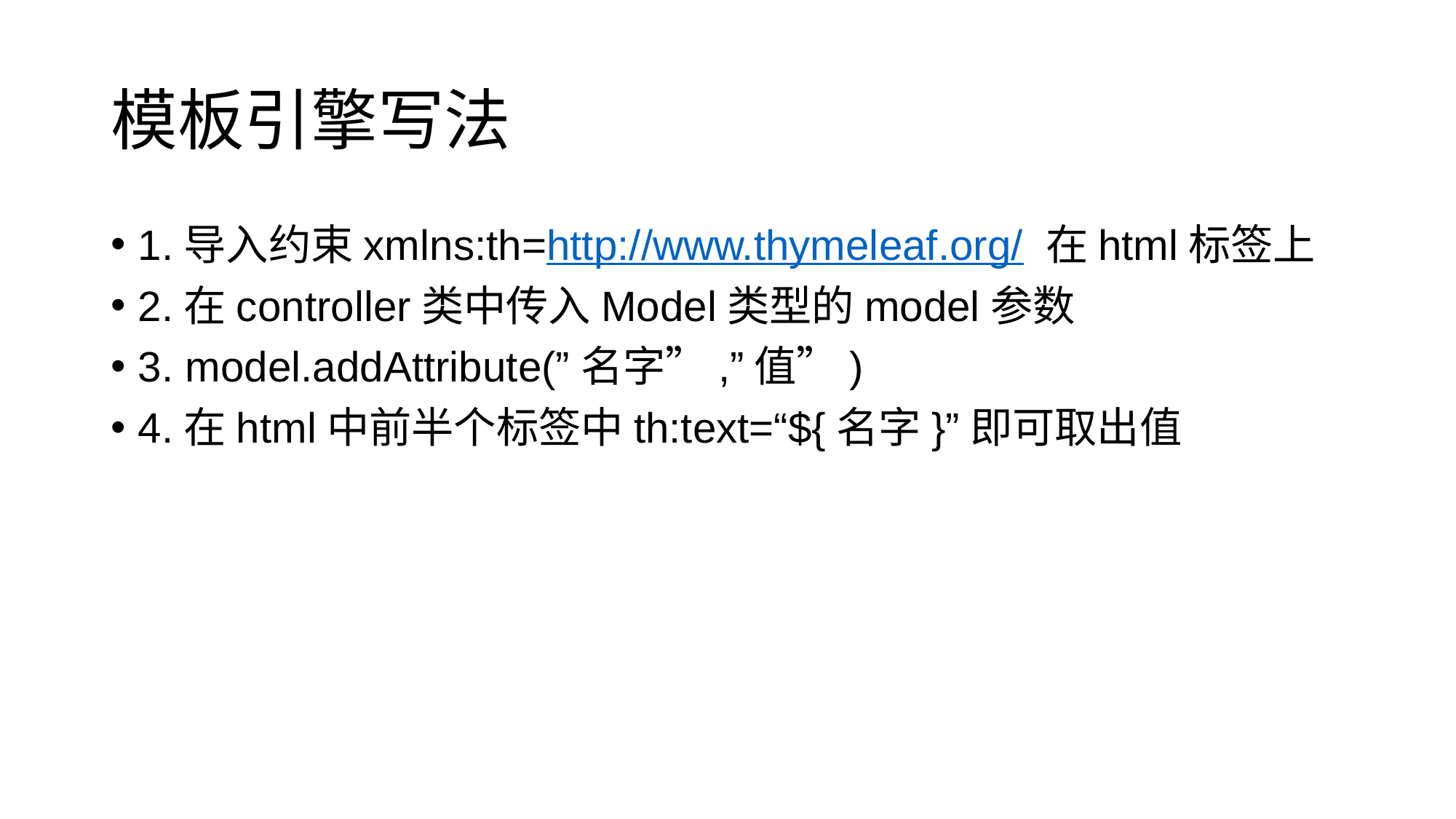

# 模板引擎写法
1.导入约束xmlns:th=http://www.thymeleaf.org/ 在html标签上
2.在controller类中传入Model类型的model参数
3. model.addAttribute(”名字”,”值”)
4.在html中前半个标签中th:text=“${名字}”即可取出值